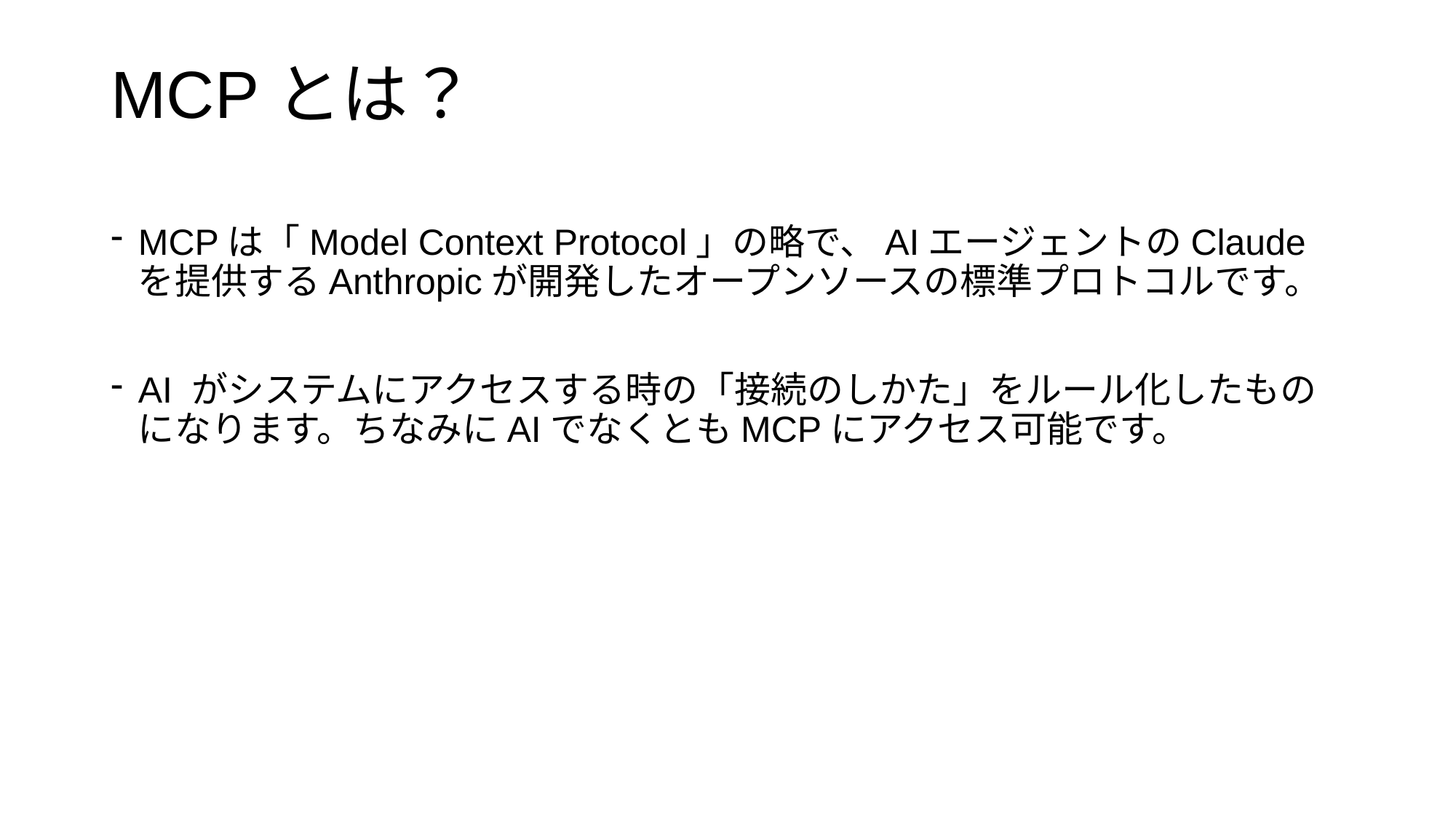

# MCPとは？
MCPは「Model Context Protocol」の略で、AIエージェントのClaude を提供するAnthropicが開発したオープンソースの標準プロトコルです。

AI がシステムにアクセスする時の「接続のしかた」をルール化したものになります。ちなみにAIでなくともMCPにアクセス可能です。